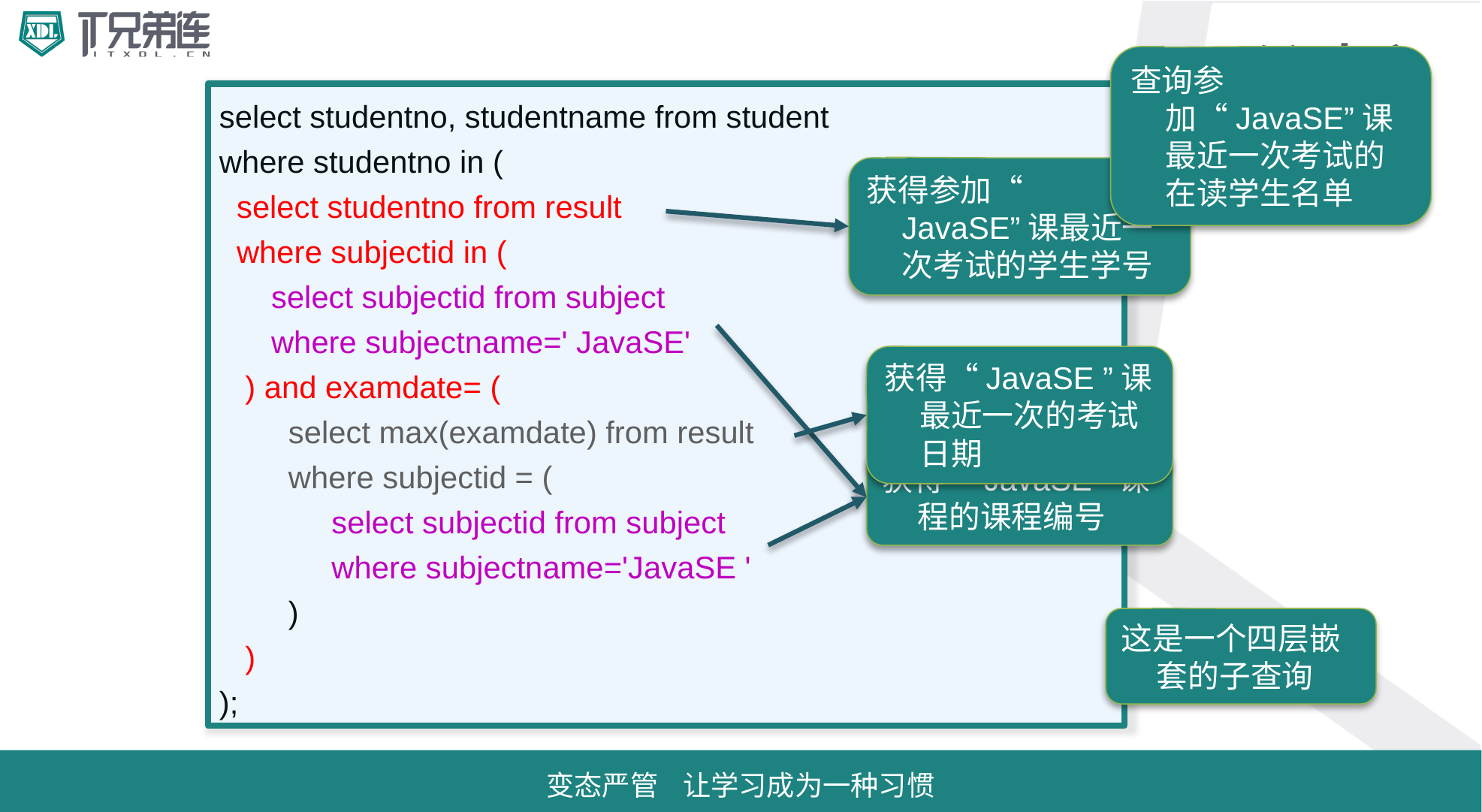

# 分析
查询参加“JavaSE”课最近一次考试的在读学生名单
select studentno, studentname from student
where studentno in (
  select studentno from result
  where subjectid in (
      select subjectid from subject
      where subjectname=' JavaSE'
   ) and examdate= (
        select max(examdate) from result
        where subjectid = (
             select subjectid from subject
             where subjectname='JavaSE '
        )
   )
);
获得参加“ JavaSE”课最近一次考试的学生学号
获得“JavaSE ”课最近一次的考试日期
获得“JavaSE ”课程的课程编号
这是一个四层嵌套的子查询